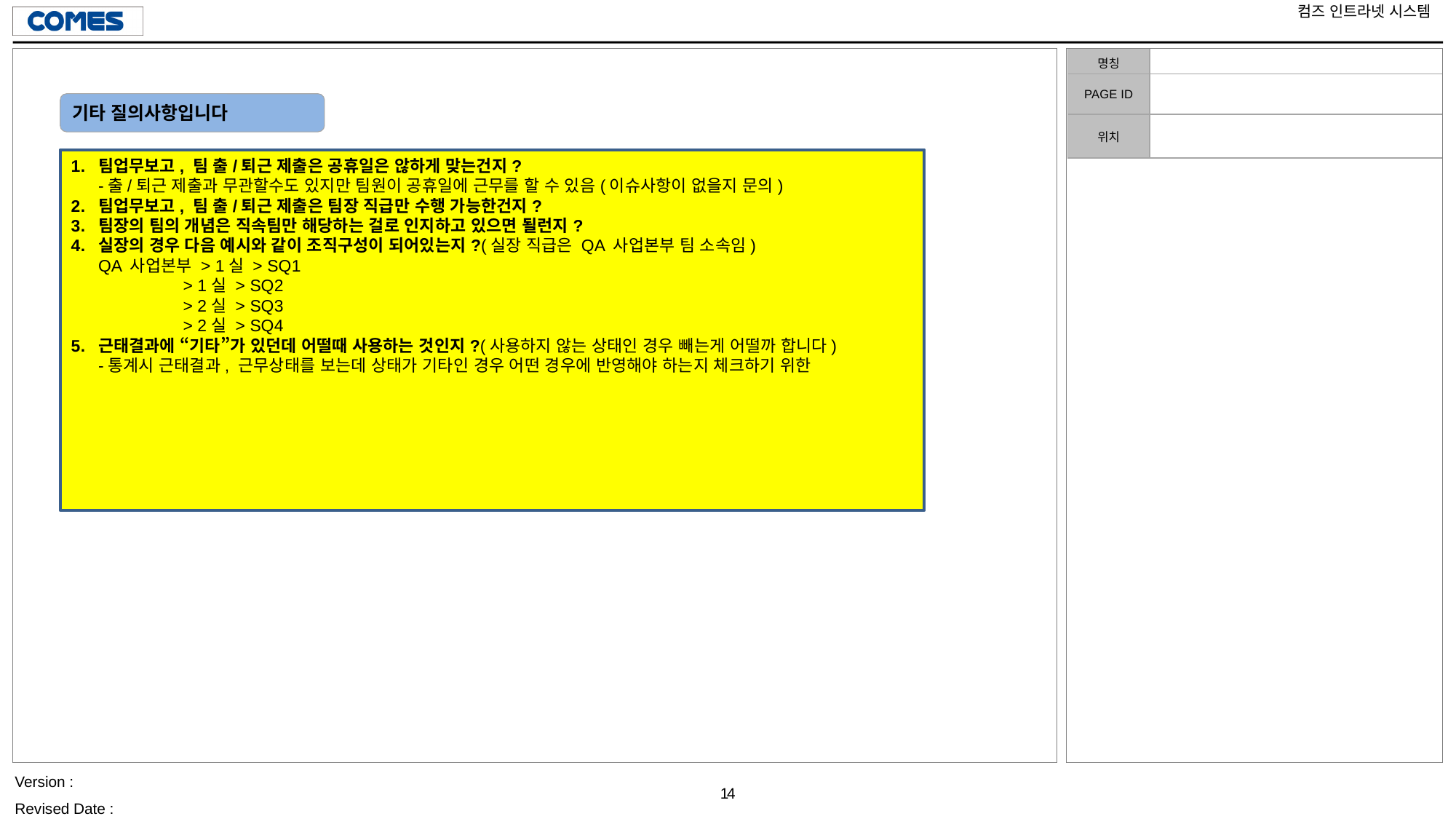

#

기타 질의사항입니다
팀업무보고, 팀 출/퇴근 제출은 공휴일은 않하게 맞는건지?
-출/퇴근 제출과 무관할수도 있지만 팀원이 공휴일에 근무를 할 수 있음(이슈사항이 없을지 문의)
팀업무보고, 팀 출/퇴근 제출은 팀장 직급만 수행 가능한건지?
팀장의 팀의 개념은 직속팀만 해당하는 걸로 인지하고 있으면 될런지?
실장의 경우 다음 예시와 같이 조직구성이 되어있는지?(실장 직급은 QA 사업본부 팀 소속임)
QA 사업본부 > 1실 > SQ1
                  > 1실 > SQ2
                  > 2실 > SQ3
                  > 2실 > SQ4
근태결과에 “기타”가 있던데 어떨때 사용하는 것인지?(사용하지 않는 상태인 경우 빼는게 어떨까 합니다)
-통계시 근태결과, 근무상태를 보는데 상태가 기타인 경우 어떤 경우에 반영해야 하는지 체크하기 위한